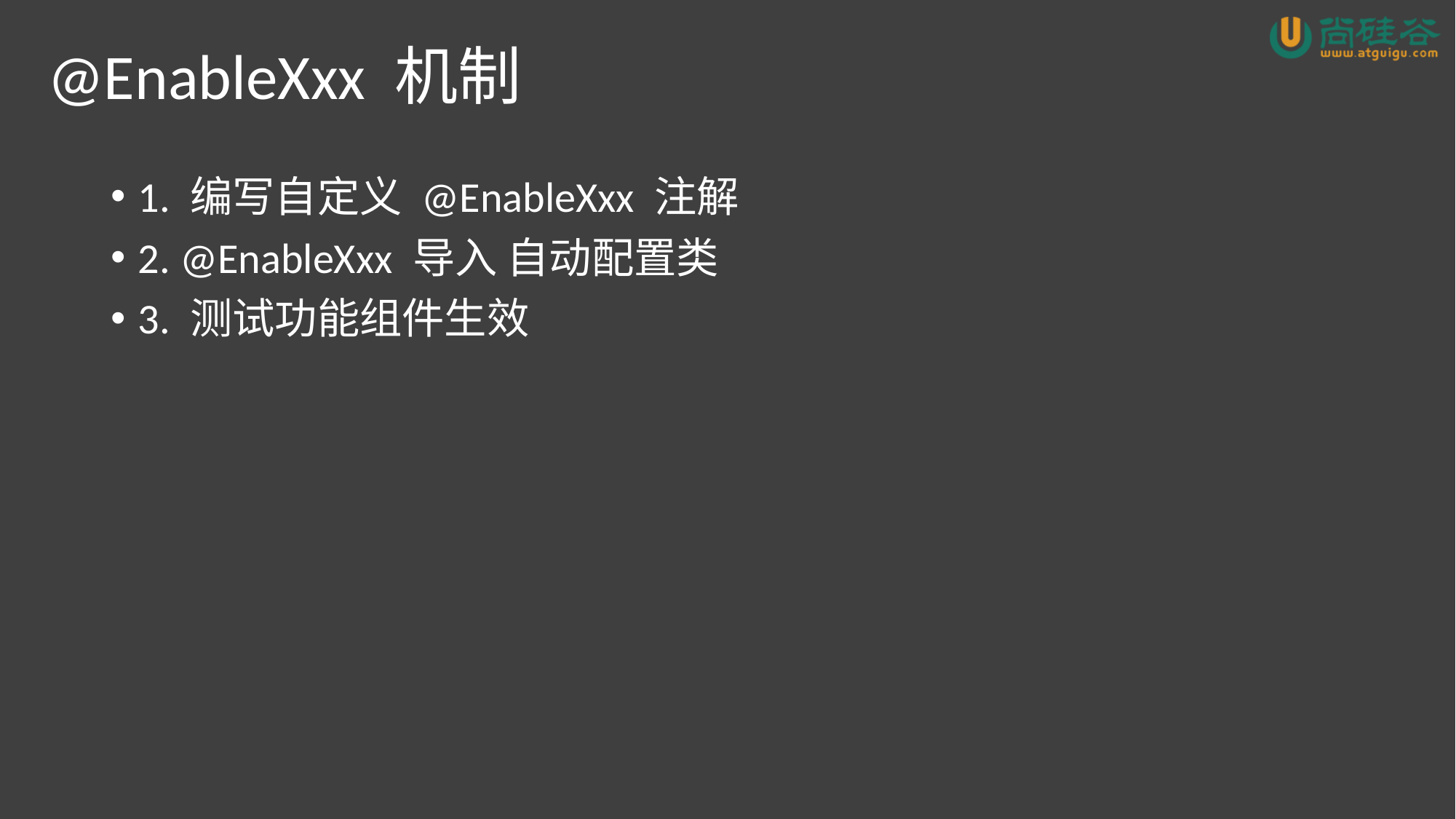

# @EnableXxx 机制
1. 编写自定义 @EnableXxx 注解
2. @EnableXxx 导入 自动配置类
3. 测试功能组件生效